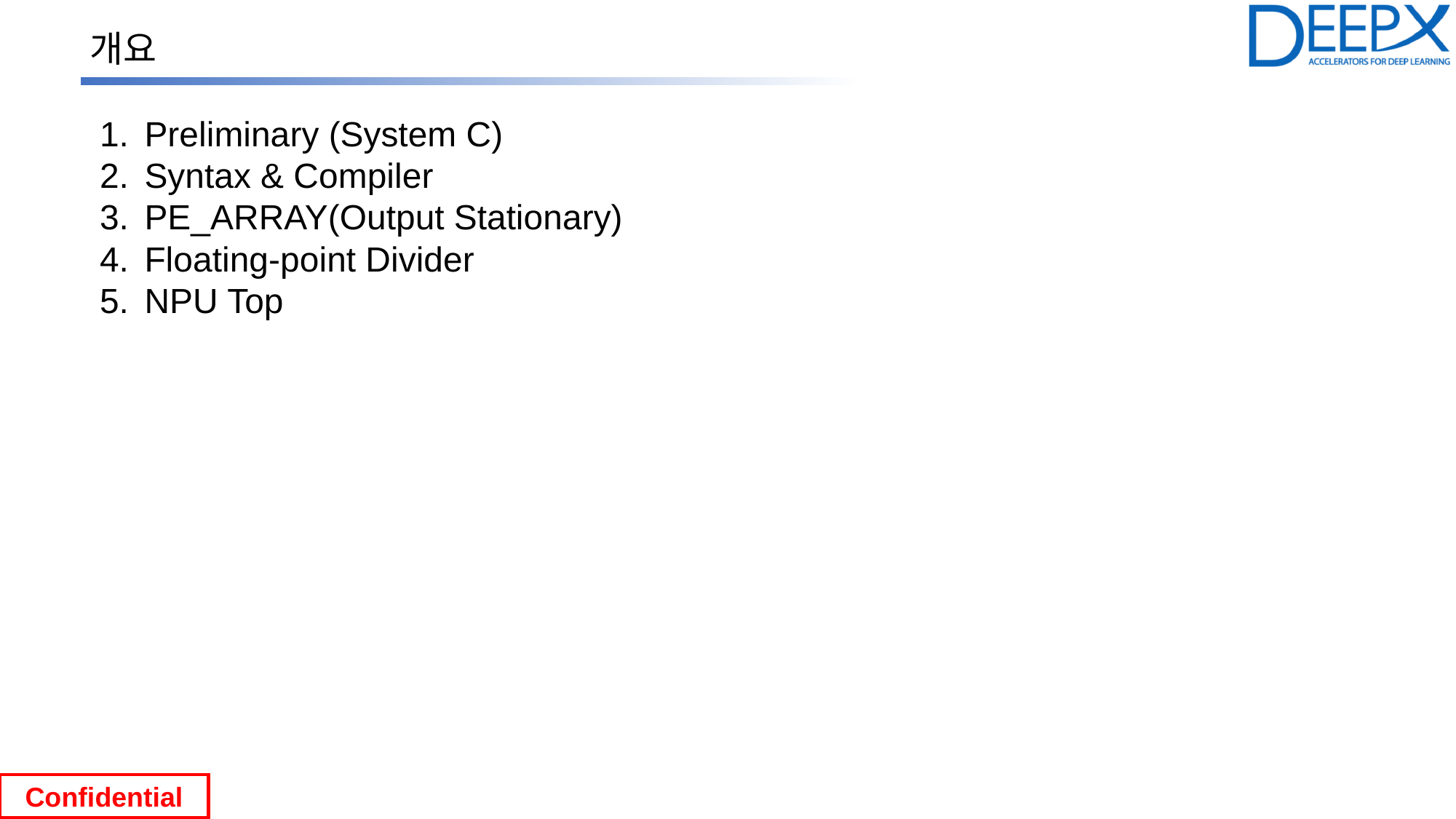

개요
Preliminary (System C)
Syntax & Compiler
PE_ARRAY(Output Stationary)
Floating-point Divider
NPU Top